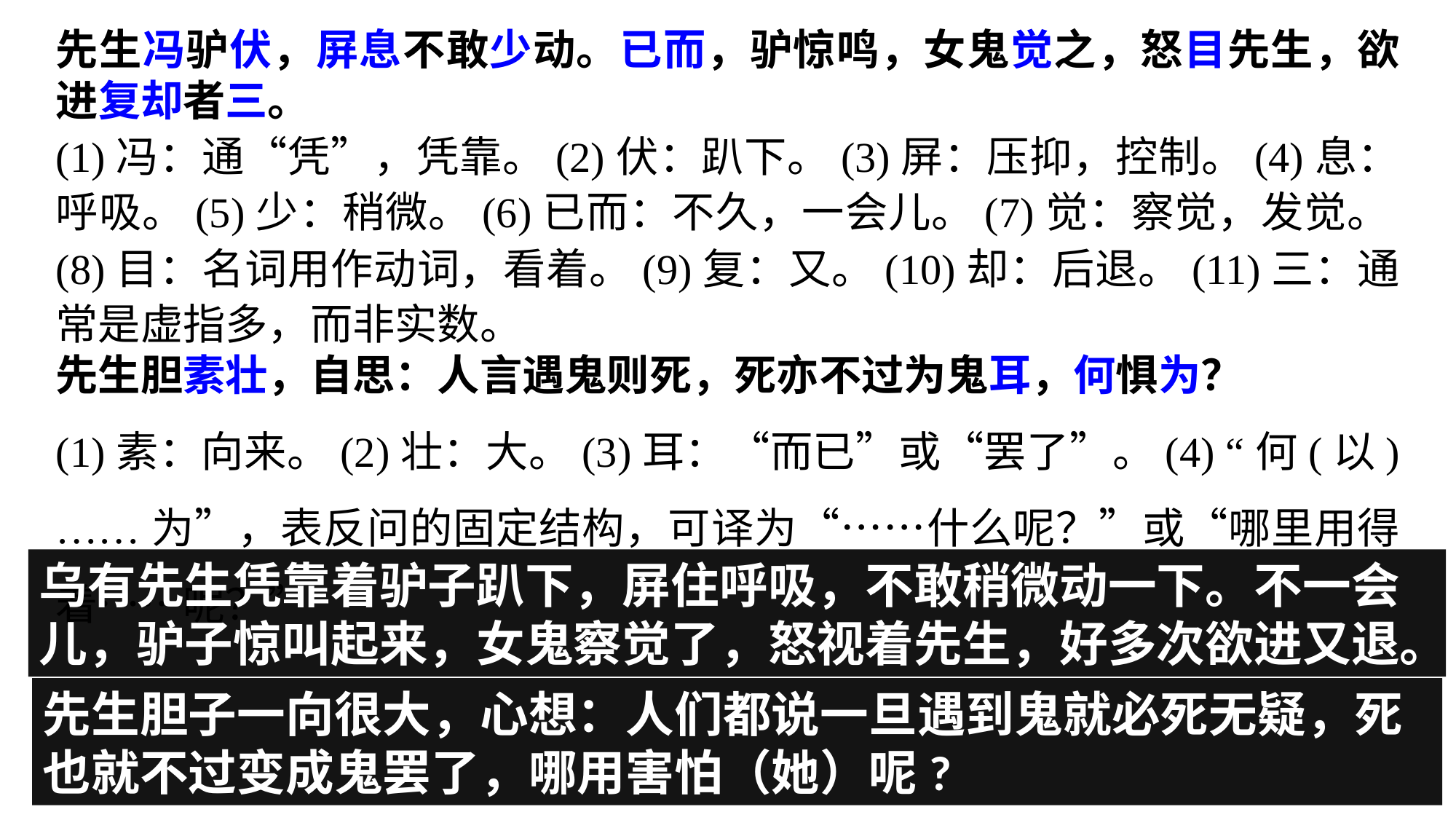

先生冯驴伏，屏息不敢少动。已而，驴惊鸣，女鬼觉之，怒目先生，欲进复却者三。
(1)冯：通“凭”，凭靠。(2)伏：趴下。(3)屏：压抑，控制。(4)息：呼吸。(5)少：稍微。(6)已而：不久，一会儿。(7)觉：察觉，发觉。(8)目：名词用作动词，看着。(9)复：又。(10)却：后退。(11)三：通常是虚指多，而非实数。
先生胆素壮，自思：人言遇鬼则死，死亦不过为鬼耳，何惧为？
(1)素：向来。(2)壮：大。(3)耳：“而已”或“罢了”。(4) “何(以)……为”，表反问的固定结构，可译为“……什么呢？”或“哪里用得着……呢？”
乌有先生凭靠着驴子趴下，屏住呼吸，不敢稍微动一下。不一会儿，驴子惊叫起来，女鬼察觉了，怒视着先生，好多次欲进又退。
先生胆子一向很大，心想：人们都说一旦遇到鬼就必死无疑，死也就不过变成鬼罢了，哪用害怕（她）呢?